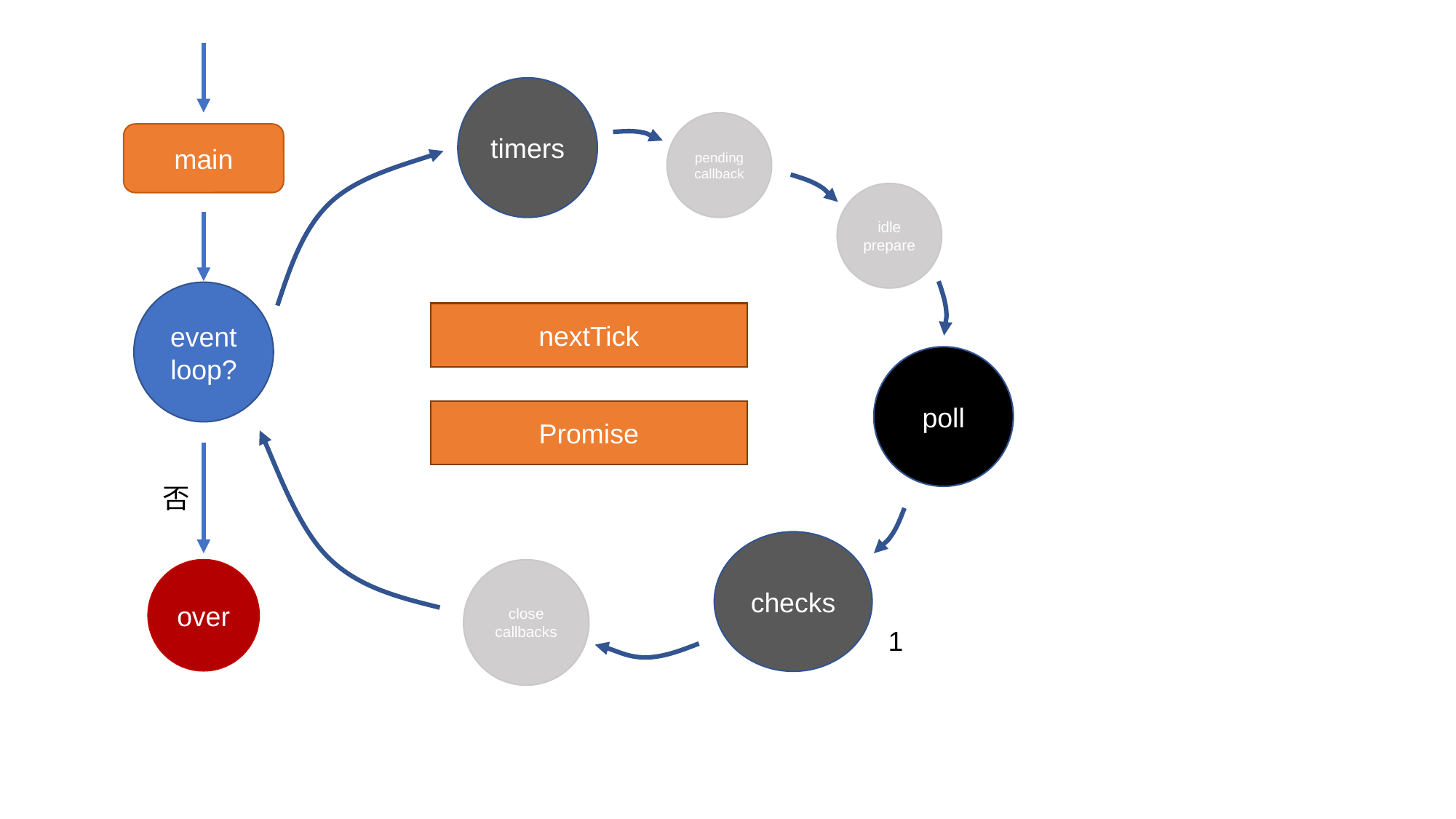

timers
pending
callback
main

idle prepare
event loop?
nextTick

poll
Promise

否

checks
over
close callbacks
1